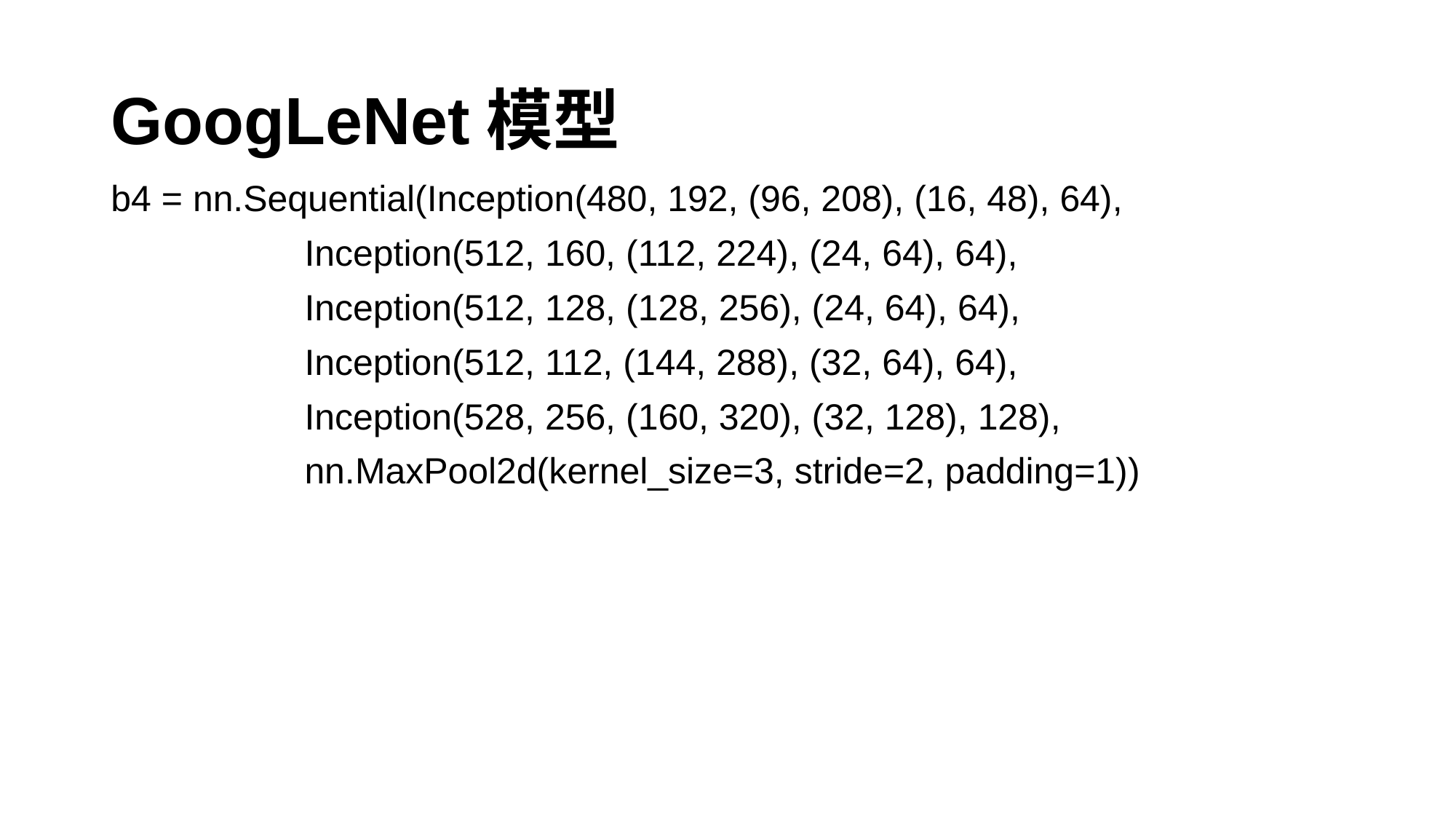

# GoogLeNet模型
b4 = nn.Sequential(Inception(480, 192, (96, 208), (16, 48), 64),
                   Inception(512, 160, (112, 224), (24, 64), 64),
                   Inception(512, 128, (128, 256), (24, 64), 64),
                   Inception(512, 112, (144, 288), (32, 64), 64),
                   Inception(528, 256, (160, 320), (32, 128), 128),
                   nn.MaxPool2d(kernel_size=3, stride=2, padding=1))